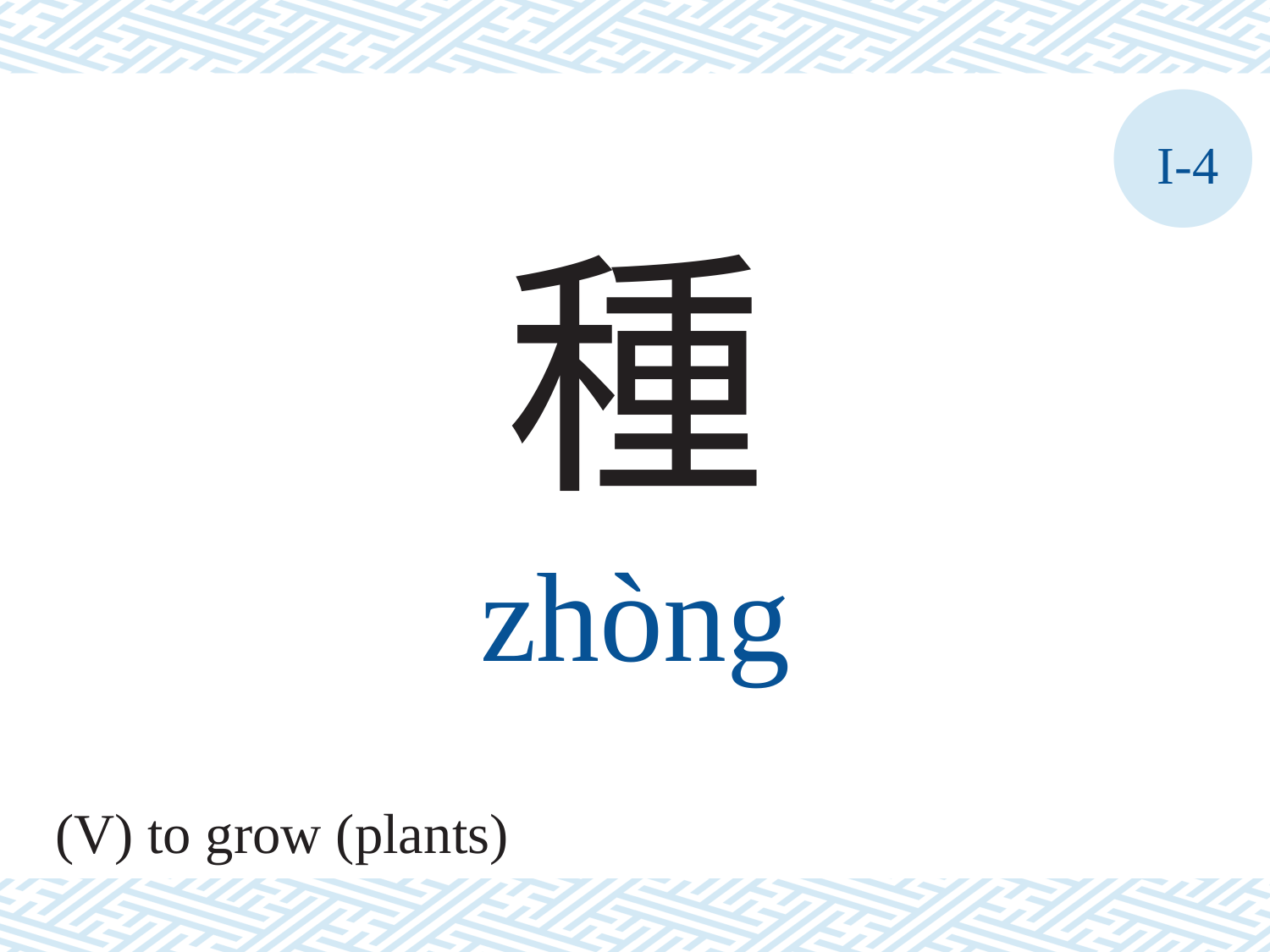

I-4
種
zhòng
(V) to grow (plants)